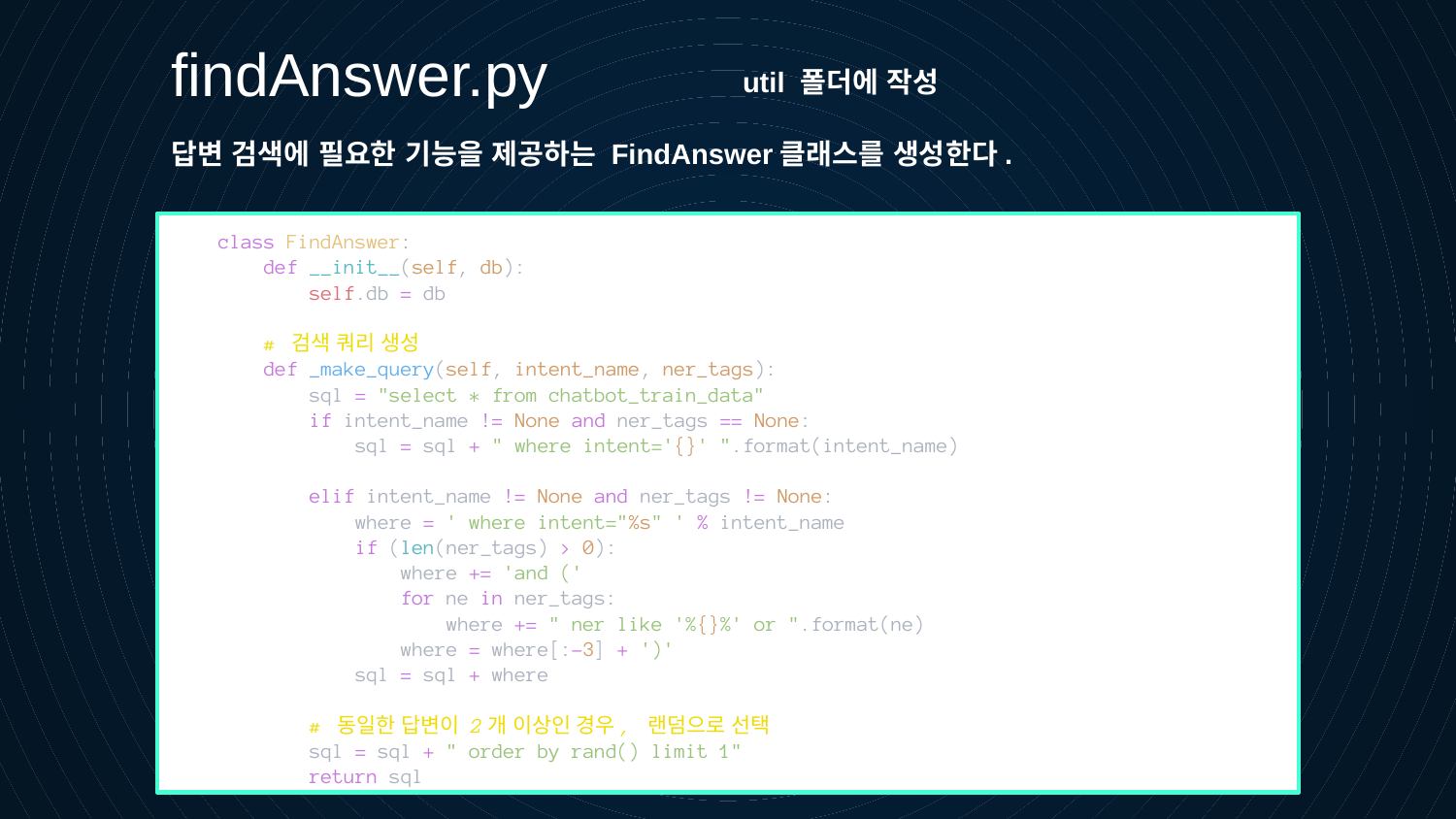

findAnswer.py
util 폴더에 작성
답변 검색에 필요한 기능을 제공하는 FindAnswer클래스를 생성한다.

class FindAnswer:
    def __init__(self, db):
        self.db = db
    # 검색 쿼리 생성
    def _make_query(self, intent_name, ner_tags):
        sql = "select * from chatbot_train_data"
        if intent_name != None and ner_tags == None:
            sql = sql + " where intent='{}' ".format(intent_name)
        elif intent_name != None and ner_tags != None:
            where = ' where intent="%s" ' % intent_name
            if (len(ner_tags) > 0):
                where += 'and ('
                for ne in ner_tags:
                    where += " ner like '%{}%' or ".format(ne)
                where = where[:-3] + ')'
            sql = sql + where
        # 동일한 답변이 2개 이상인 경우, 랜덤으로 선택
        sql = sql + " order by rand() limit 1"
        return sql